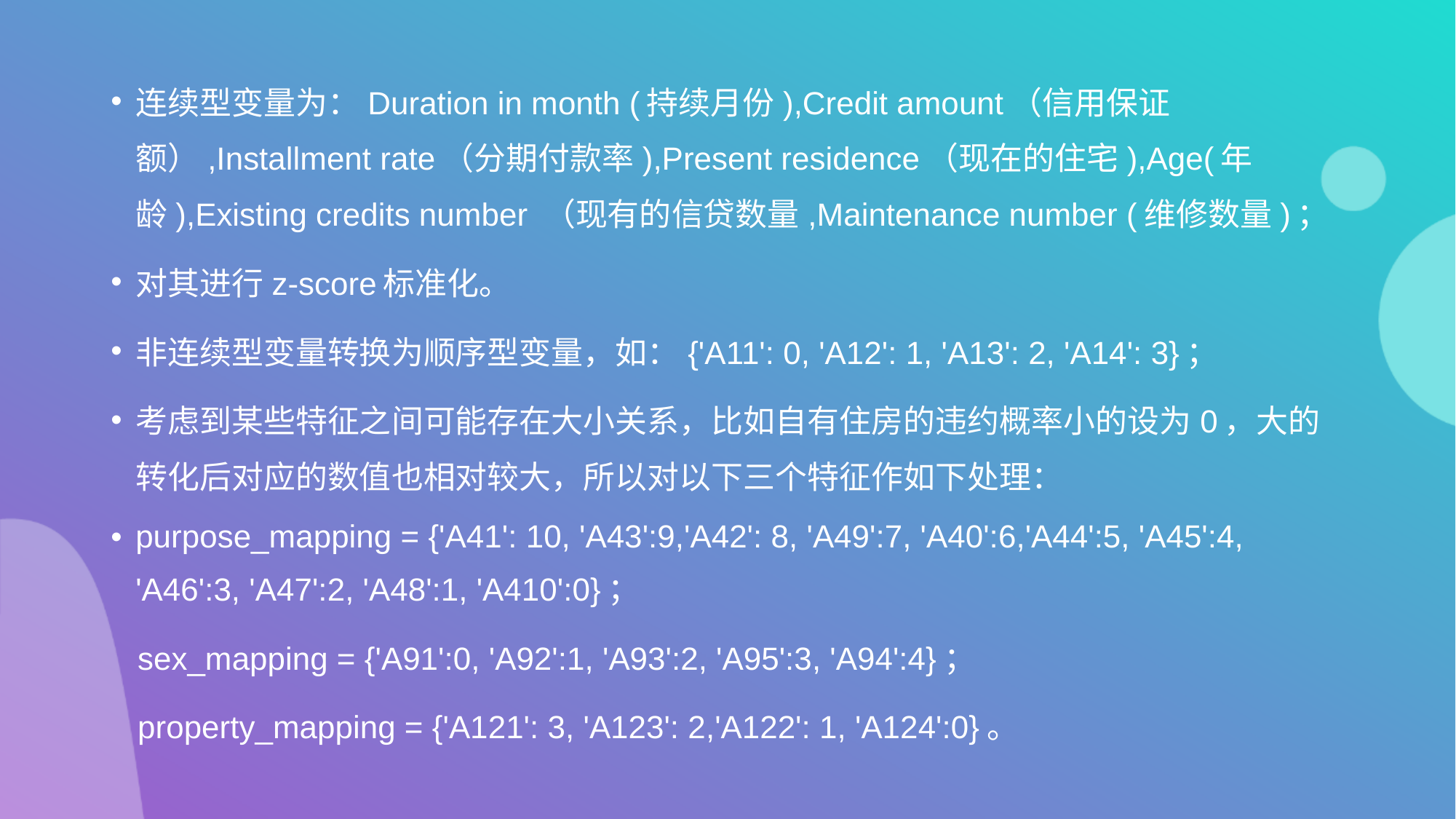

连续型变量为：Duration in month (持续月份),Credit amount（信用保证额）,Installment rate（分期付款率),Present residence（现在的住宅),Age(年龄),Existing credits number （现有的信贷数量,Maintenance number (维修数量)；
对其进行z-score标准化。
非连续型变量转换为顺序型变量，如：{'A11': 0, 'A12': 1, 'A13': 2, 'A14': 3}；
考虑到某些特征之间可能存在大小关系，比如自有住房的违约概率小的设为0，大的转化后对应的数值也相对较大，所以对以下三个特征作如下处理：
purpose_mapping = {'A41': 10, 'A43':9,'A42': 8, 'A49':7, 'A40':6,'A44':5, 'A45':4, 'A46':3, 'A47':2, 'A48':1, 'A410':0}；
   sex_mapping = {'A91':0, 'A92':1, 'A93':2, 'A95':3, 'A94':4}；
   property_mapping = {'A121': 3, 'A123': 2,'A122': 1, 'A124':0}。